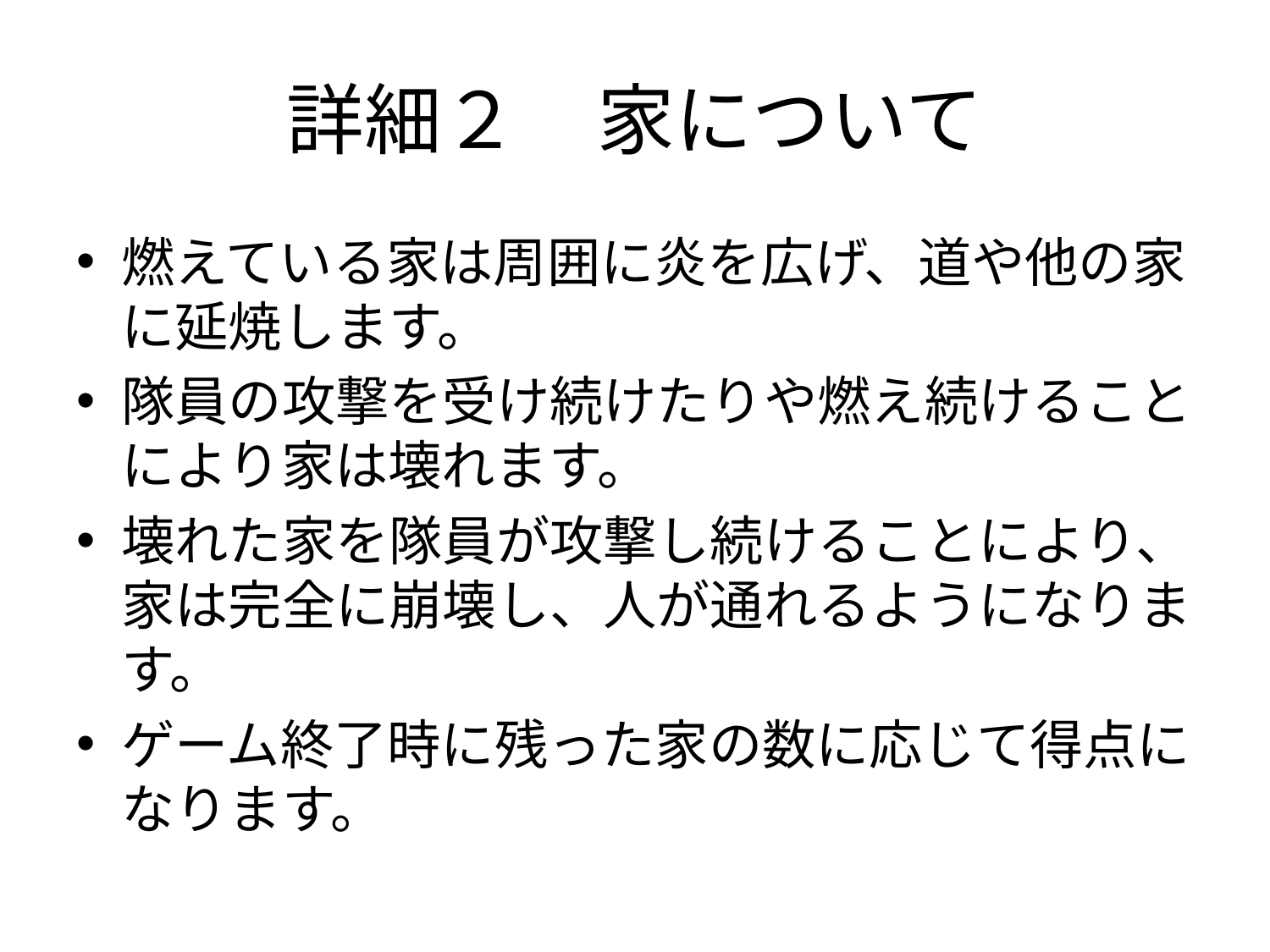

# 詳細２　家について
燃えている家は周囲に炎を広げ、道や他の家に延焼します。
隊員の攻撃を受け続けたりや燃え続けることにより家は壊れます。
壊れた家を隊員が攻撃し続けることにより、家は完全に崩壊し、人が通れるようになります。
ゲーム終了時に残った家の数に応じて得点になります。